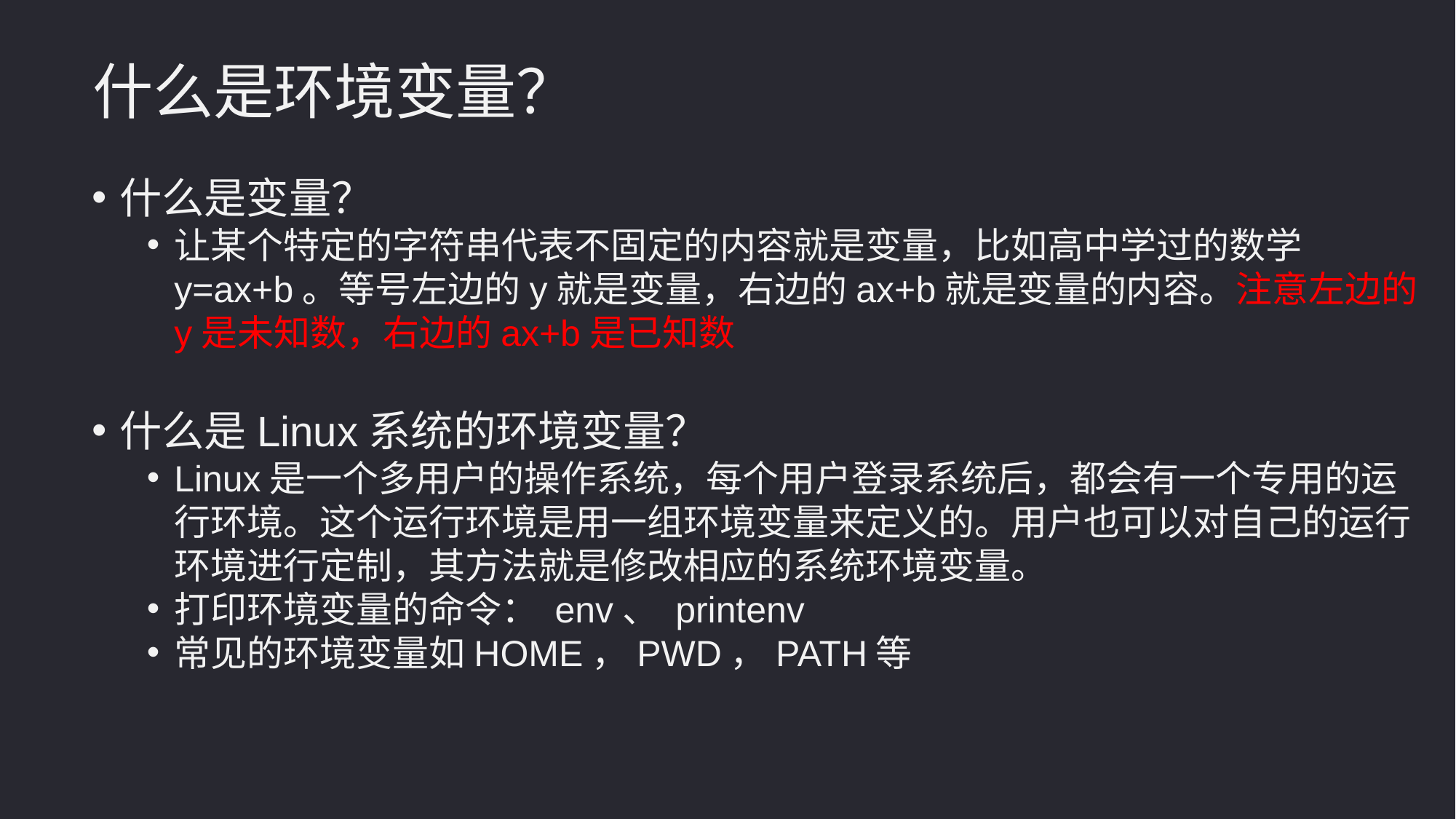

什么是环境变量？
什么是变量？
让某个特定的字符串代表不固定的内容就是变量，比如高中学过的数学y=ax+b。等号左边的y就是变量，右边的ax+b就是变量的内容。注意左边的y是未知数，右边的ax+b是已知数

什么是Linux系统的环境变量？
Linux是一个多用户的操作系统，每个用户登录系统后，都会有一个专用的运行环境。这个运行环境是用一组环境变量来定义的。用户也可以对自己的运行环境进行定制，其方法就是修改相应的系统环境变量。
打印环境变量的命令： env、 printenv
常见的环境变量如HOME，PWD，PATH等